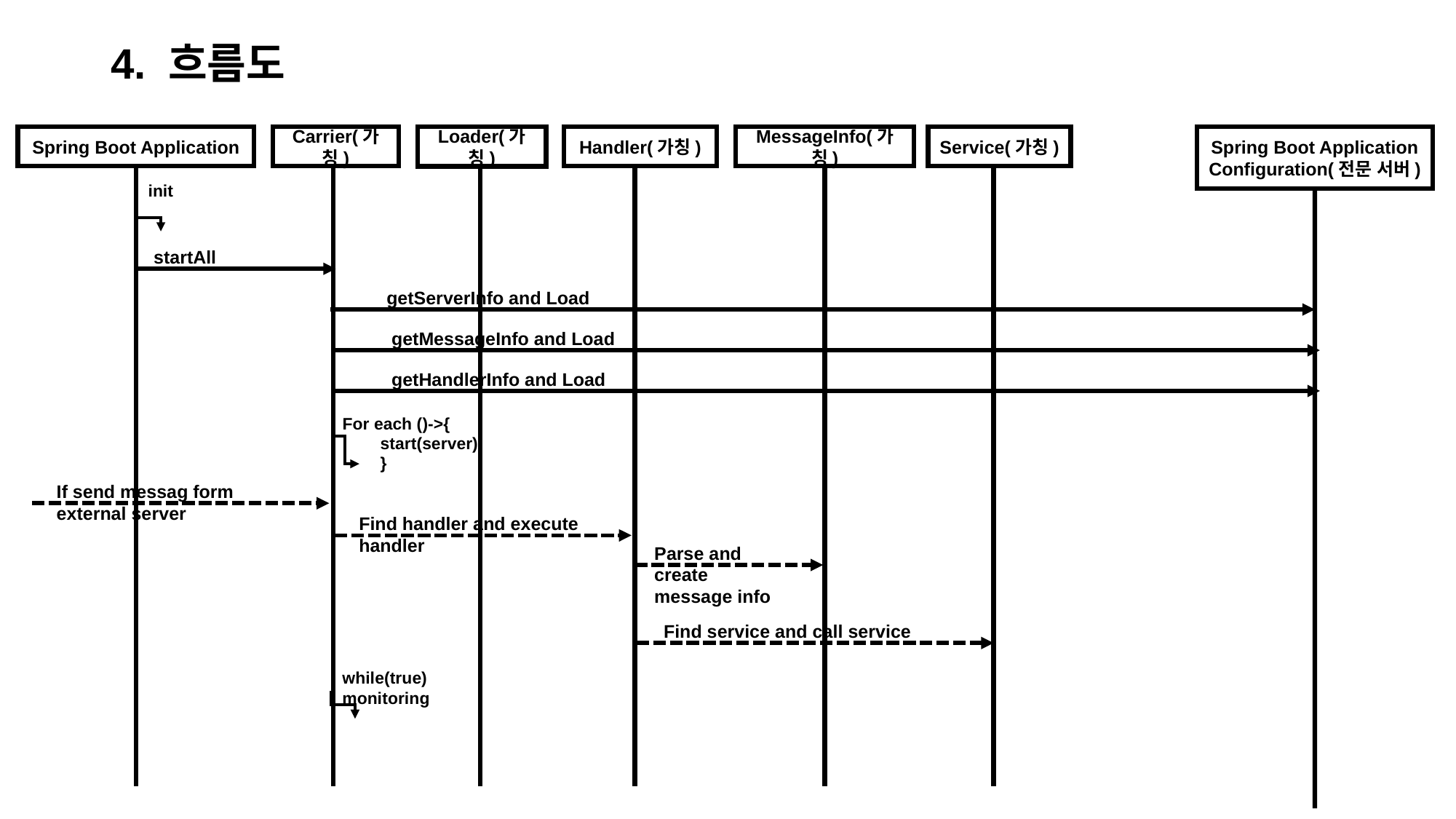

# 4. 흐름도
Spring Boot Application
Carrier(가칭)
Handler(가칭)
MessageInfo(가칭)
Service(가칭)
Spring Boot Application
Configuration(전문 서버)
Loader(가칭)
init
startAll
getServerInfo and Load
getMessageInfo and Load
getHandlerInfo and Load
For each ()->{
        start(server)
        }
If send messag form external server
Find handler and execute handler
Parse and create message info
Find service and call service
while(true) monitoring